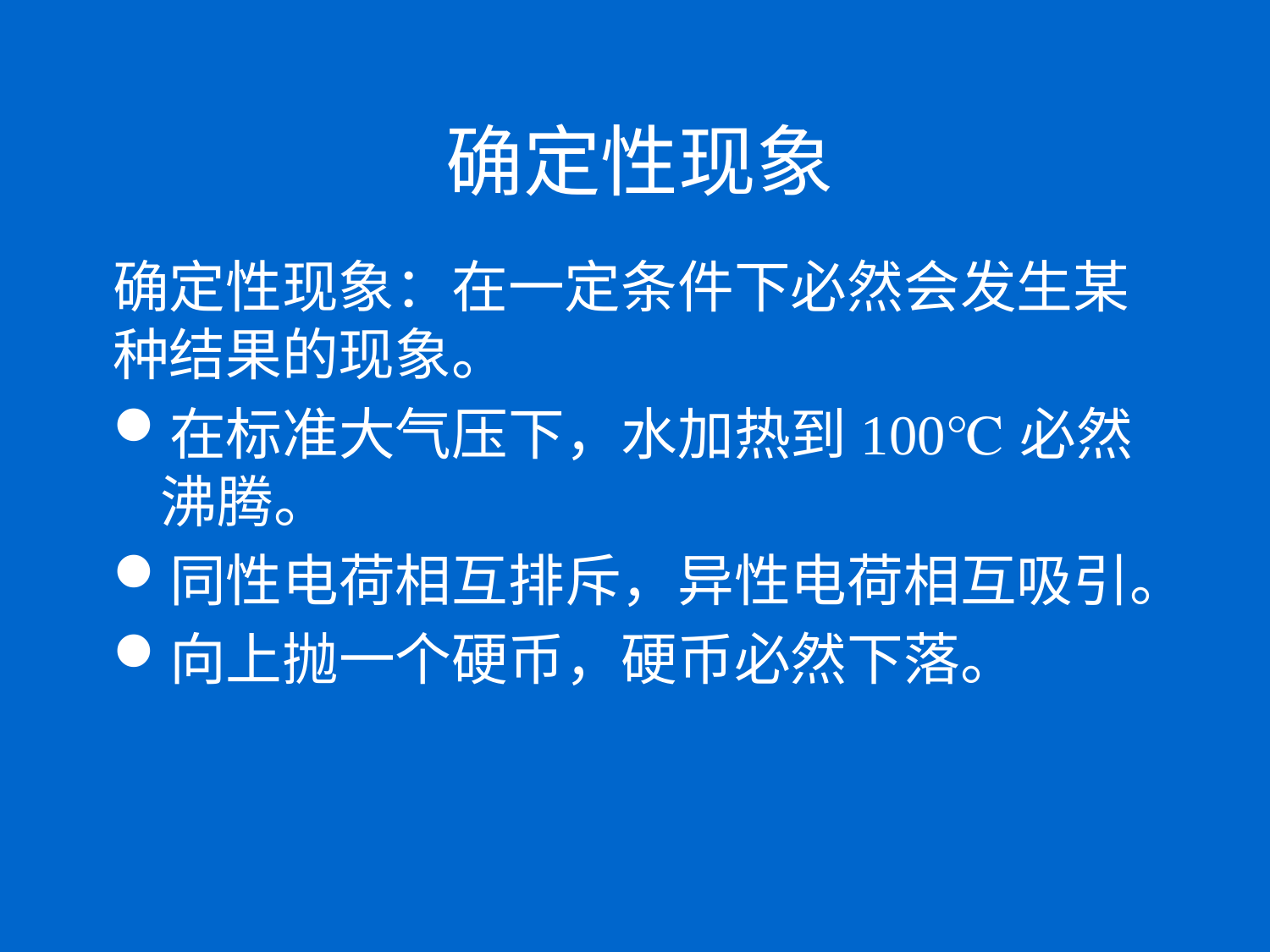

# 确定性现象
确定性现象：在一定条件下必然会发生某种结果的现象。
在标准大气压下，水加热到100℃必然沸腾。
同性电荷相互排斥，异性电荷相互吸引。
向上抛一个硬币，硬币必然下落。